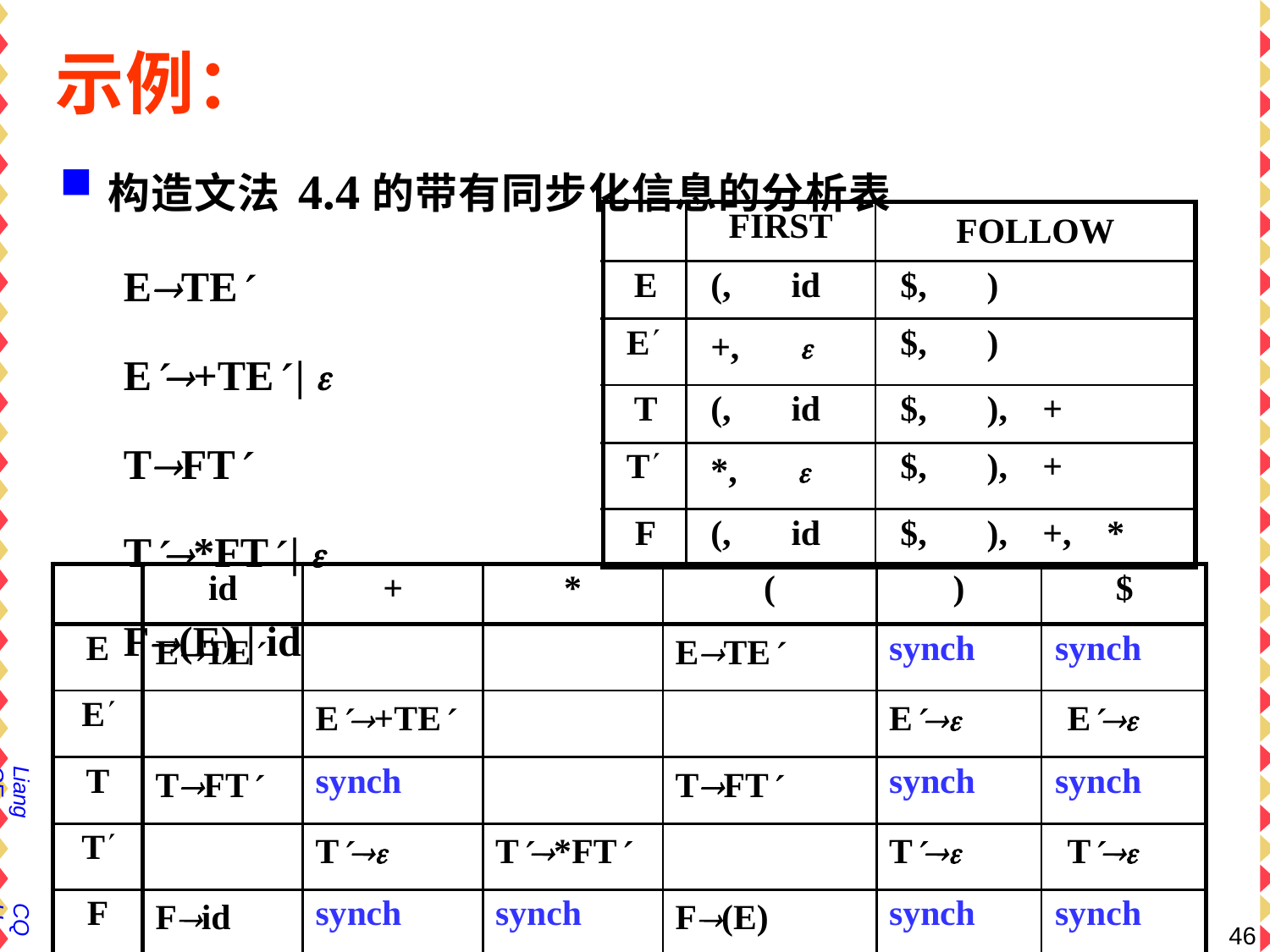

# 示例：
构造文法4.4的带有同步化信息的分析表
E→TE′ E′→+TE′ | ε T→FT′ T′→*FT′ | ε F→(E) | id
|  | FIRST | FOLLOW |
| --- | --- | --- |
| E | (, id | $, ) |
| E′ | +, ε | $, ) |
| T | (, id | $, ), + |
| T′ | \*, ε | $, ), + |
| F | (, id | $, ), +, \* |
|  | id | + | \* | ( | ) | $ |
| --- | --- | --- | --- | --- | --- | --- |
| E | E→TE′ |  |  | E→TE′ | synch | synch |
| E′ |  | E′→+TE′ |  |  | E′→ε | E′→ε |
| T | T→FT′ | synch |  | T→FT′ | synch | synch |
| T′ |  | T′→ε | T′→\*FT′ |  | T′→ε | T′→ε |
| F | F→id | synch | synch | F→(E) | synch | synch |
Liang GE
CQU
46